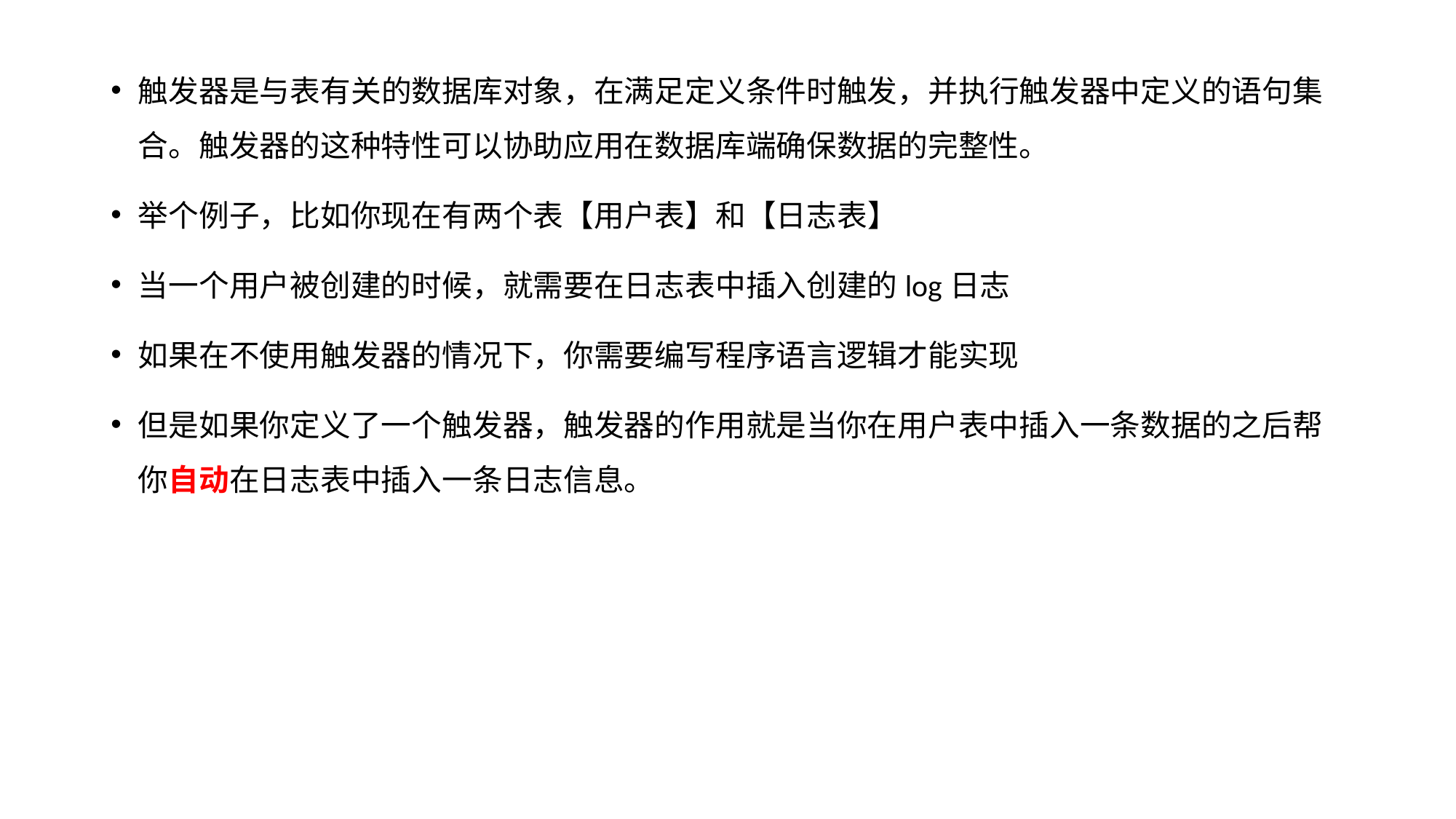

触发器是与表有关的数据库对象，在满足定义条件时触发，并执行触发器中定义的语句集合。触发器的这种特性可以协助应用在数据库端确保数据的完整性。
举个例子，比如你现在有两个表【用户表】和【日志表】
当一个用户被创建的时候，就需要在日志表中插入创建的log日志
如果在不使用触发器的情况下，你需要编写程序语言逻辑才能实现
但是如果你定义了一个触发器，触发器的作用就是当你在用户表中插入一条数据的之后帮你自动在日志表中插入一条日志信息。